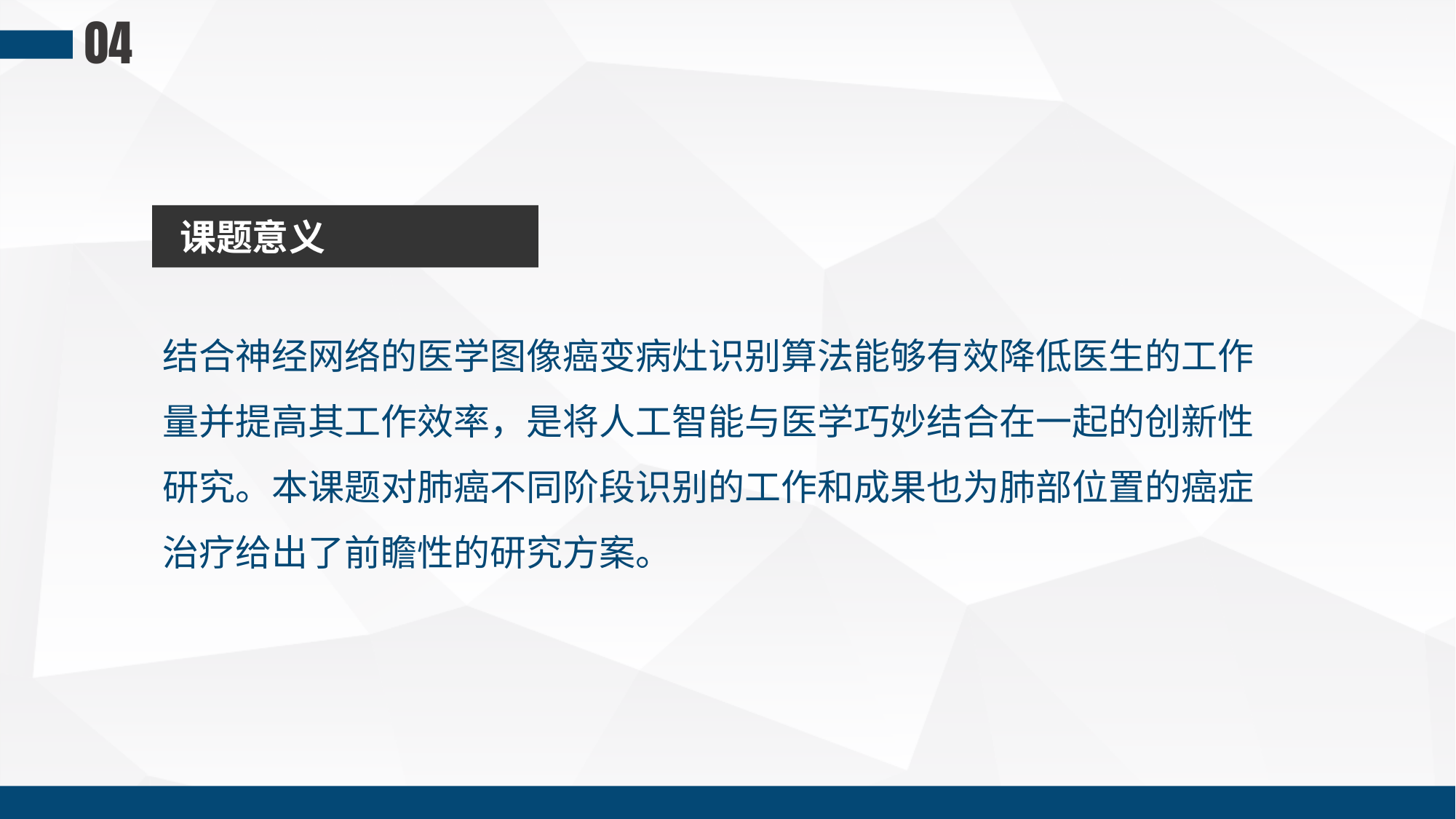

04

 课题意义
结合神经网络的医学图像癌变病灶识别算法能够有效降低医生的工作量并提高其工作效率，是将人工智能与医学巧妙结合在一起的创新性研究。本课题对肺癌不同阶段识别的工作和成果也为肺部位置的癌症治疗给出了前瞻性的研究方案。